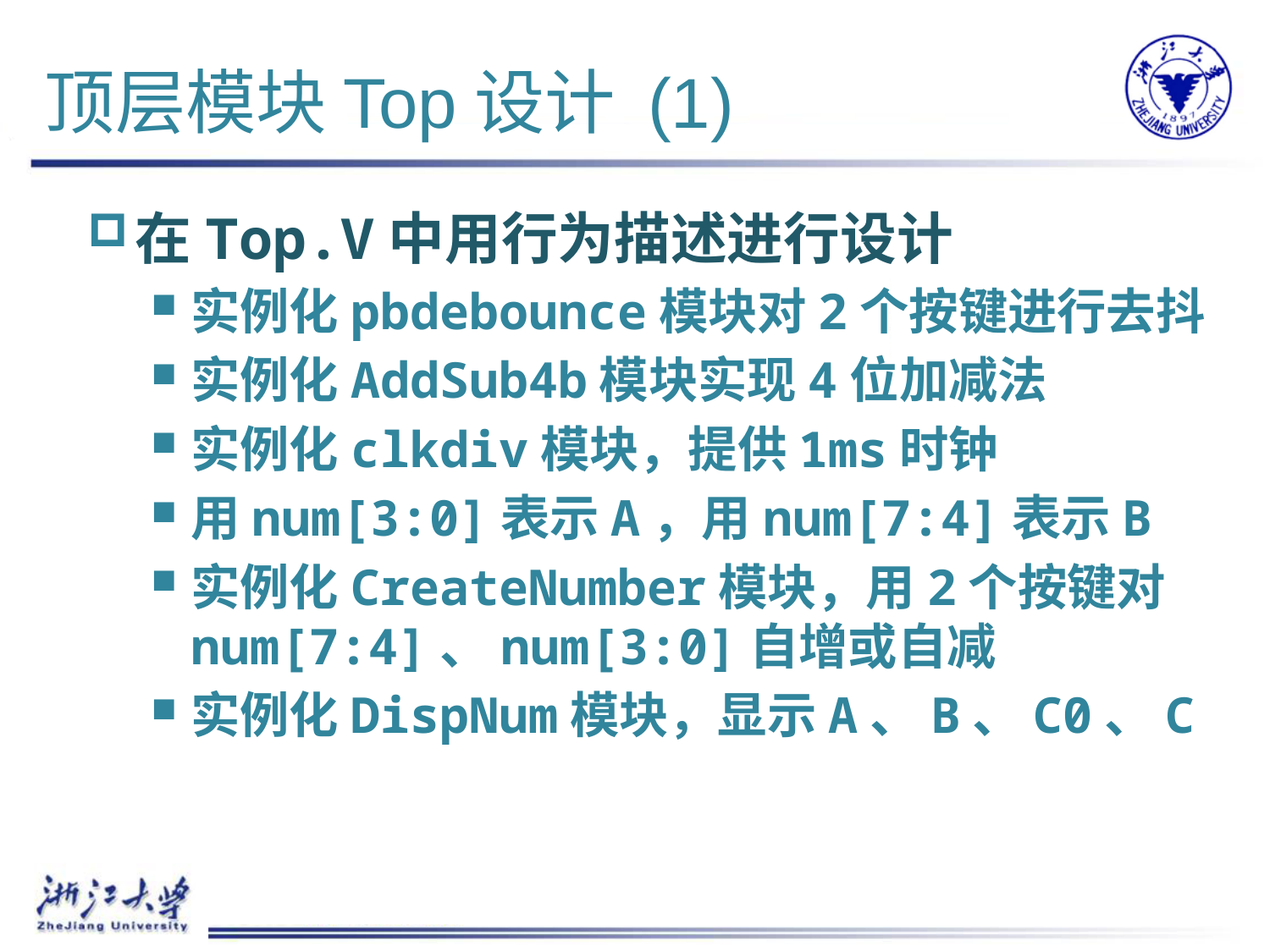

# 顶层模块Top设计 (1)
在Top.V中用行为描述进行设计
实例化pbdebounce模块对2个按键进行去抖
实例化AddSub4b模块实现4位加减法
实例化clkdiv模块，提供1ms时钟
用num[3:0]表示A，用num[7:4]表示B
实例化CreateNumber模块，用2个按键对num[7:4]、num[3:0]自增或自减
实例化DispNum模块，显示A、B、C0、C